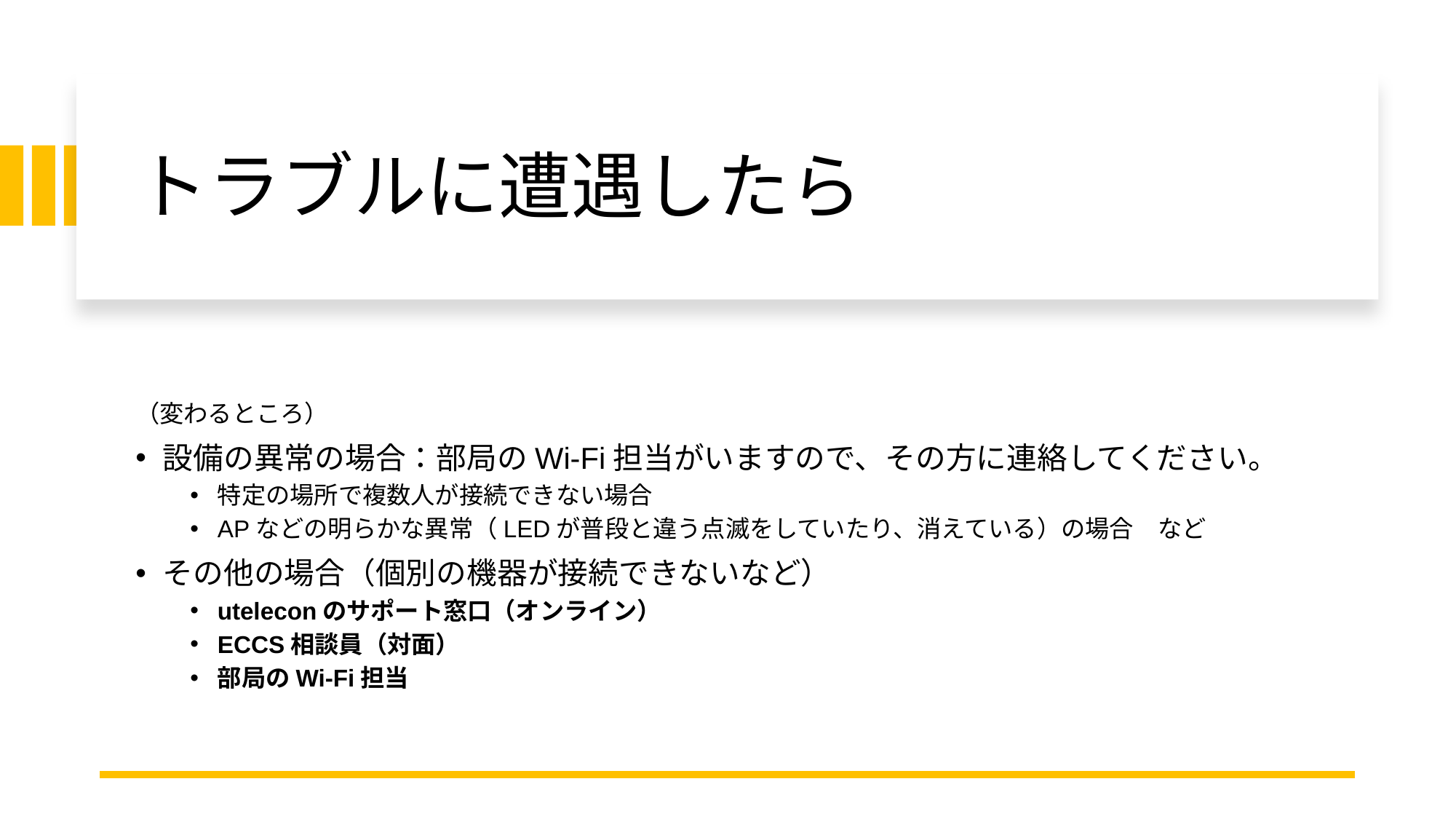

# トラブルに遭遇したら

（変わるところ）
設備の異常の場合：部局のWi-Fi担当がいますので、その方に連絡してください。
特定の場所で複数人が接続できない場合
APなどの明らかな異常（LEDが普段と違う点滅をしていたり、消えている）の場合　など
その他の場合（個別の機器が接続できないなど）
uteleconのサポート窓口（オンライン）
ECCS相談員（対面）
部局のWi-Fi担当